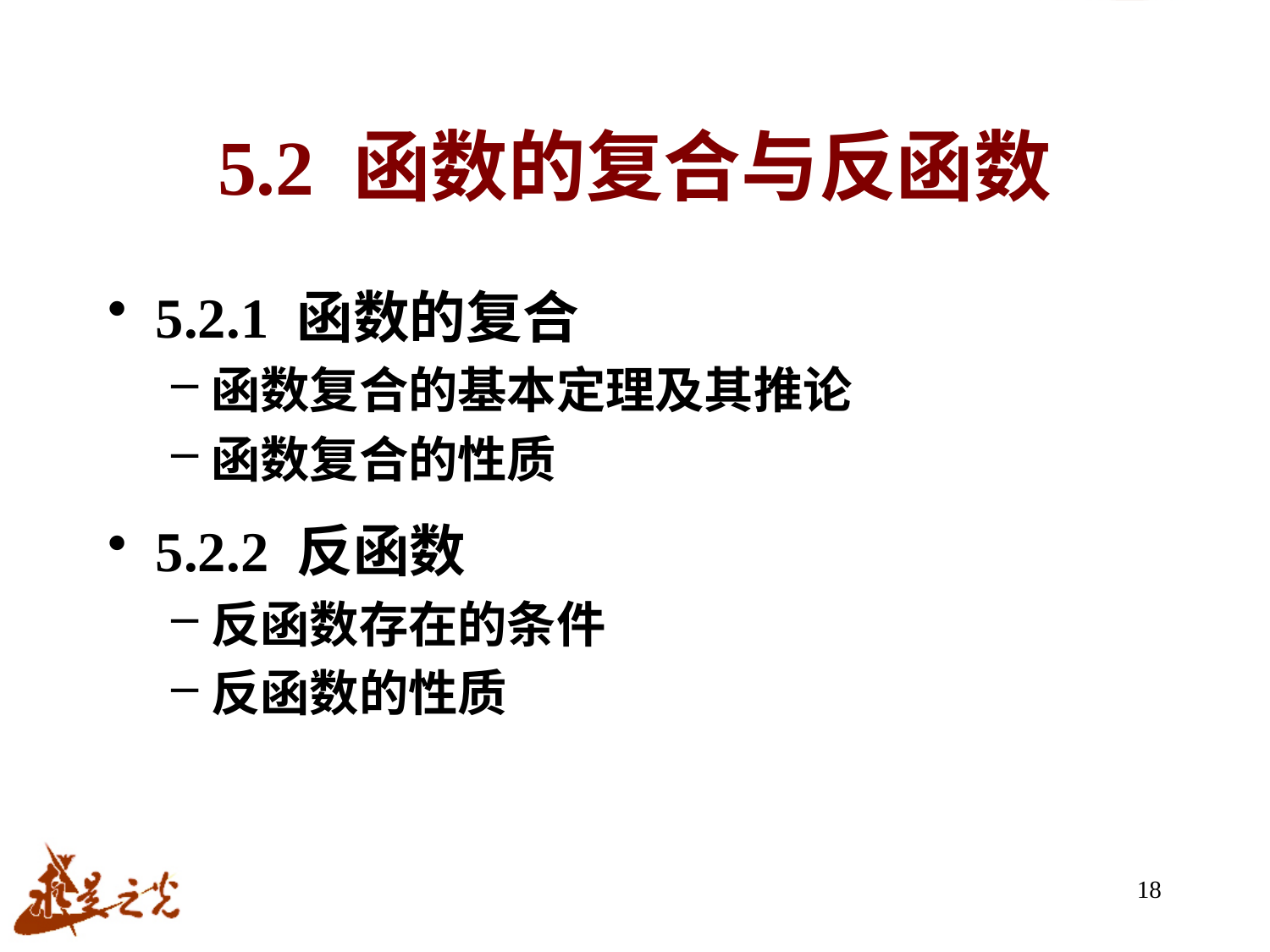

# 5.2 函数的复合与反函数
5.2.1 函数的复合
函数复合的基本定理及其推论
函数复合的性质
5.2.2 反函数
反函数存在的条件
反函数的性质
18